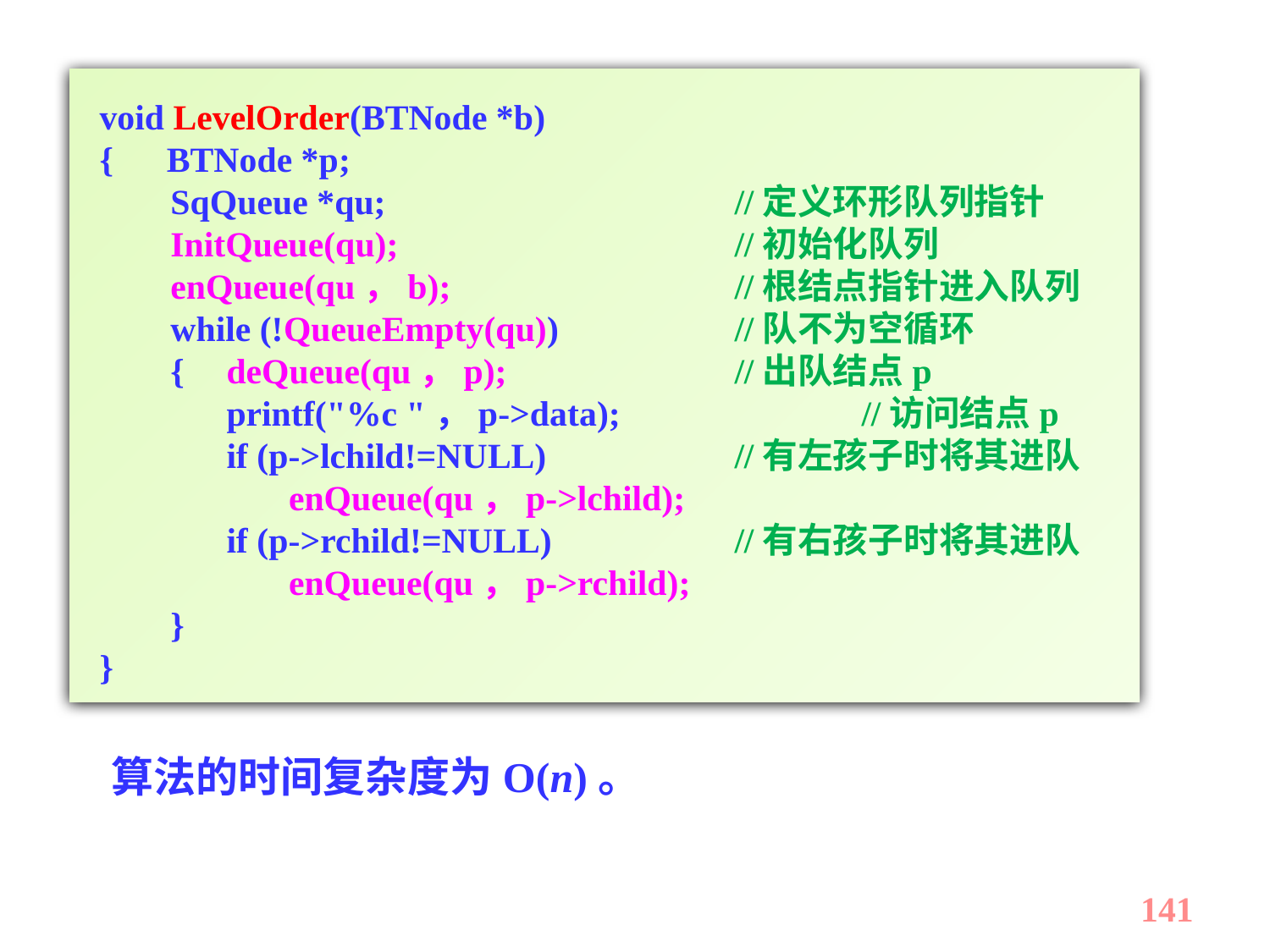

void LevelOrder(BTNode *b)
{      BTNode *p;
        SqQueue *qu;			//定义环形队列指针
        InitQueue(qu);			//初始化队列
        enQueue(qu，b);			//根结点指针进入队列
        while (!QueueEmpty(qu))		//队不为空循环
        {	deQueue(qu，p);		//出队结点p
	printf("%c "，p->data);		//访问结点p
	if (p->lchild!=NULL)		//有左孩子时将其进队
	       enQueue(qu，p->lchild);
	if (p->rchild!=NULL)		//有右孩子时将其进队
	       enQueue(qu，p->rchild);
        }
}
算法的时间复杂度为O(n)。
141